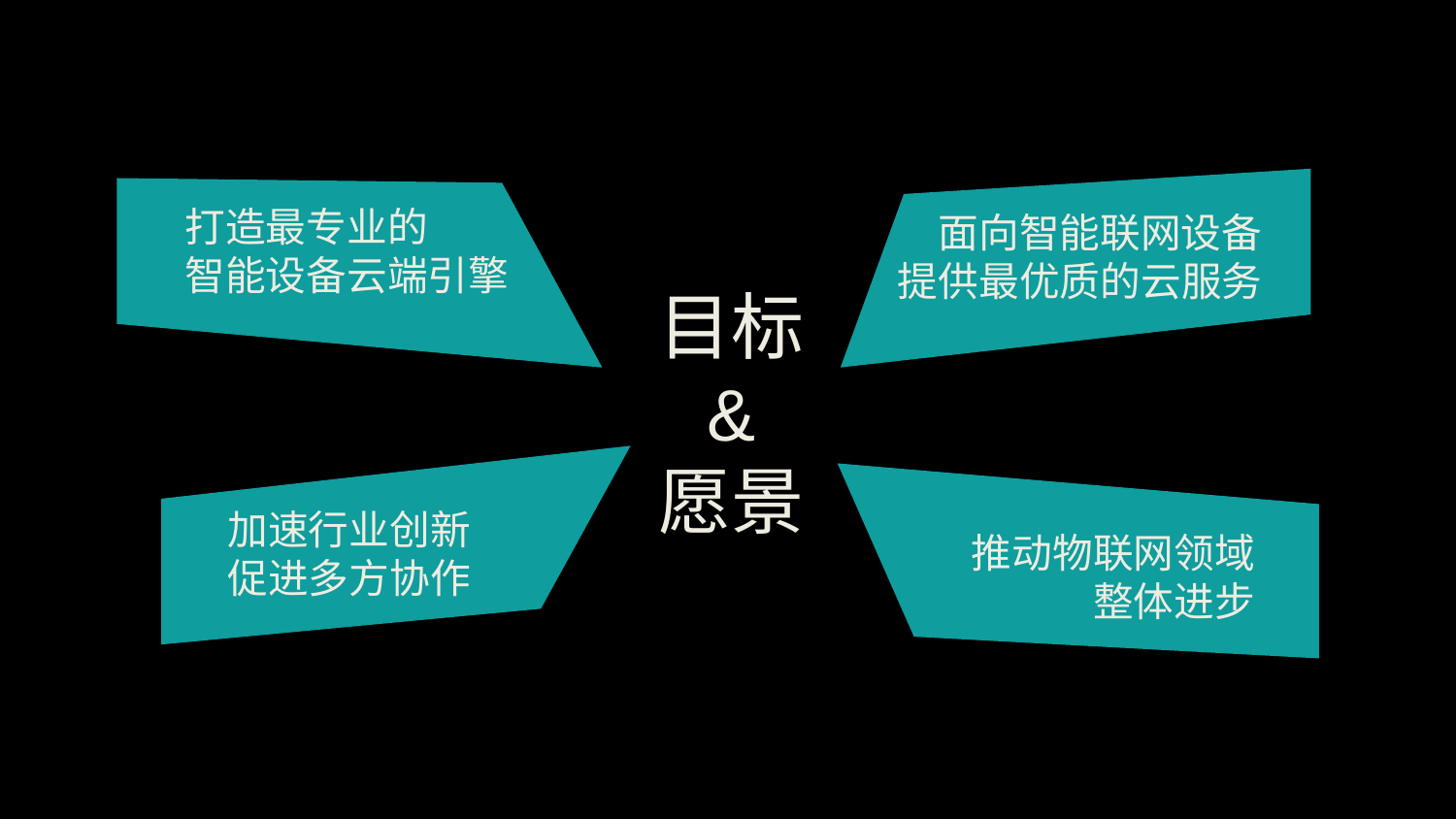

打造最专业的
智能设备云端引擎
面向智能联网设备
提供最优质的云服务
目标
&
愿景

加速行业创新
促进多方协作
推动物联网领域
整体进步